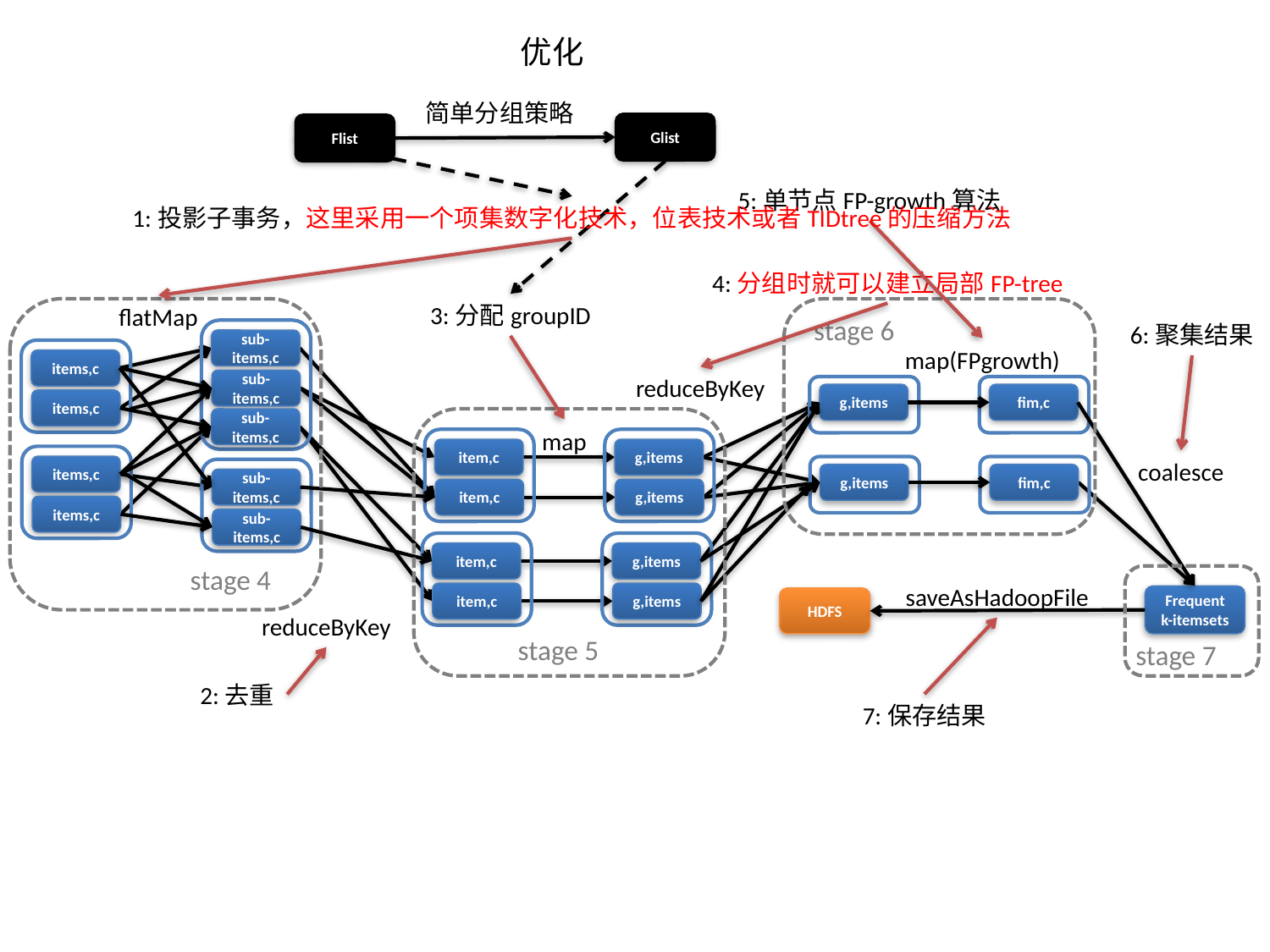

优化
简单分组策略
Glist
Flist
5:单节点FP-growth算法
1:投影子事务，这里采用一个项集数字化技术，位表技术或者TIDtree的压缩方法
4:分组时就可以建立局部FP-tree
3:分配groupID
flatMap

stage 6
6:聚集结果

sub-items,c
map(FPgrowth)

items,c
reduceByKey
sub-items,c

g,items
fim,c
items,c
sub-items,c

map

item,c
g,items

coalesce
items,c

g,items
fim,c
sub-items,c
item,c
g,items
items,c
sub-items,c

item,c
g,items
stage 4

saveAsHadoopFile
item,c
g,items
Frequent k-itemsets
HDFS
reduceByKey
stage 5
stage 7
2:去重
7:保存结果